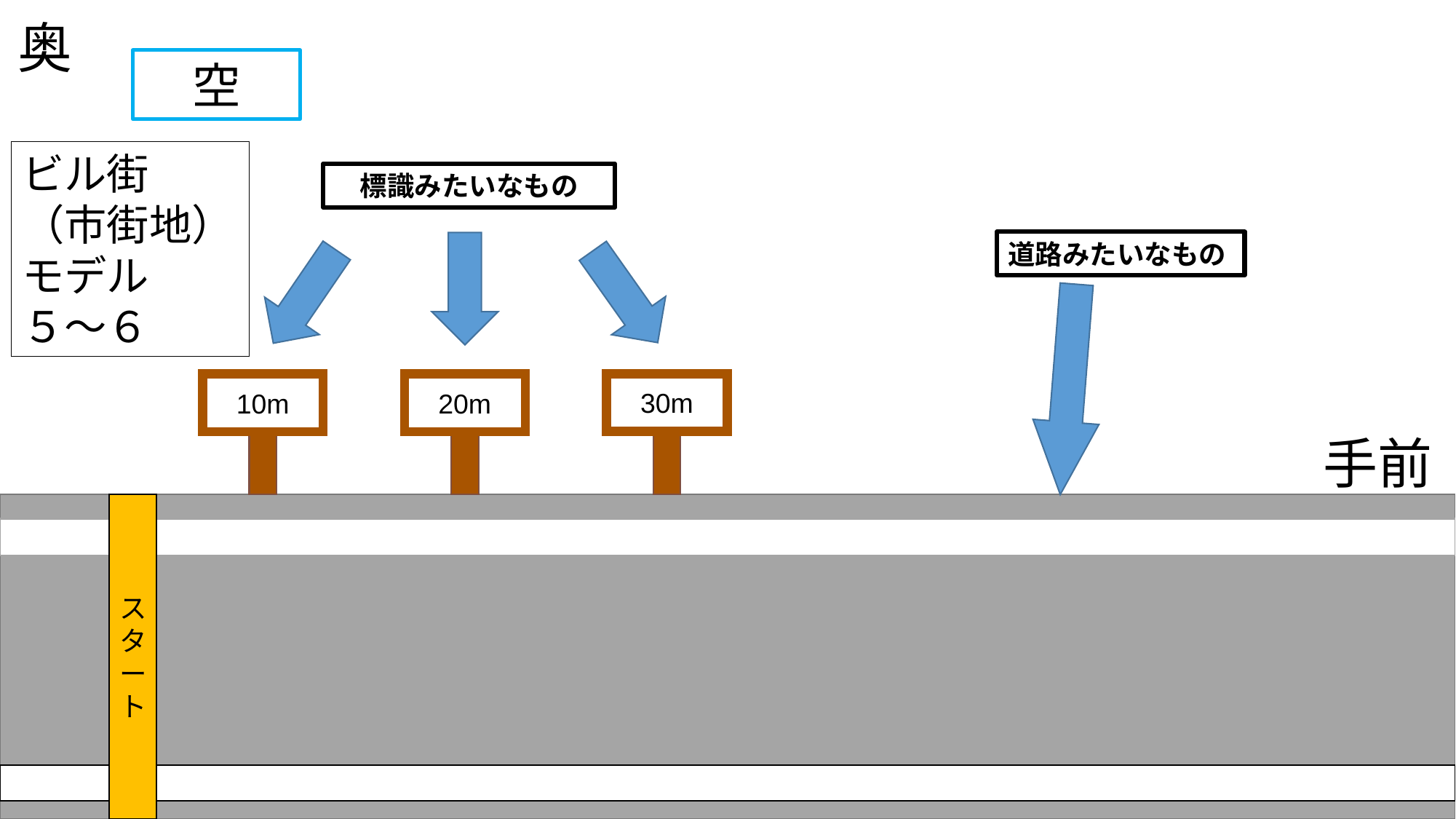

奥
空
ビル街
（市街地）
モデル
５～６
標識みたいなもの
道路みたいなもの

10m
20m
30m
手前

スタート